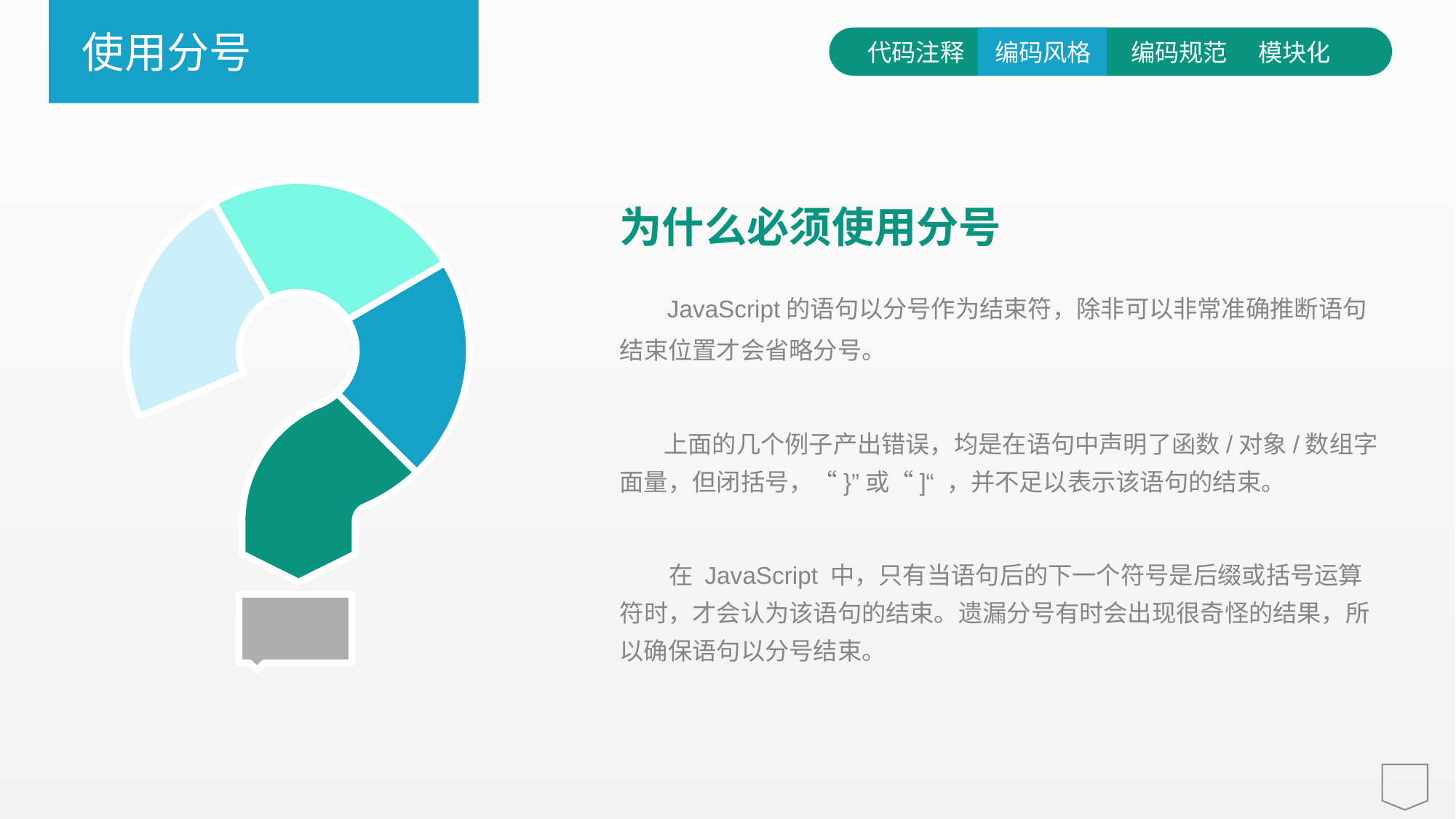

使用分号

代码注释
编码风格
编码规范
模块化

为什么必须使用分号
    JavaScript的语句以分号作为结束符，除非可以非常准确推断语句结束位置才会省略分号。

       上面的几个例子产出错误，均是在语句中声明了函数/对象/数组字面量，但闭括号，“}”或“]“ ，并不足以表示该语句的结束。

        在 JavaScript 中，只有当语句后的下一个符号是后缀或括号运算符时，才会认为该语句的结束。遗漏分号有时会出现很奇怪的结果，所以确保语句以分号结束。

e7d195523061f1c0600ade85ab8d19863d296bbd6d3c8047FB0A4867354E4F1E3A7DEAE3C4C4B5C9777EC9E9D7F78045DB0296A4194571101A21F67FC7D6C39966CE50B69116E2EE84E571E25F3C0CCE19B7BA3F947E0899F8B654DDF63CBC54889BD665B879A243CED6339B4F4AAD5F6D1EDF9135418660BA3FBA18744DAFA98EABC1EED731EA6833863FD2C33712174ACE2AD755DACFBF